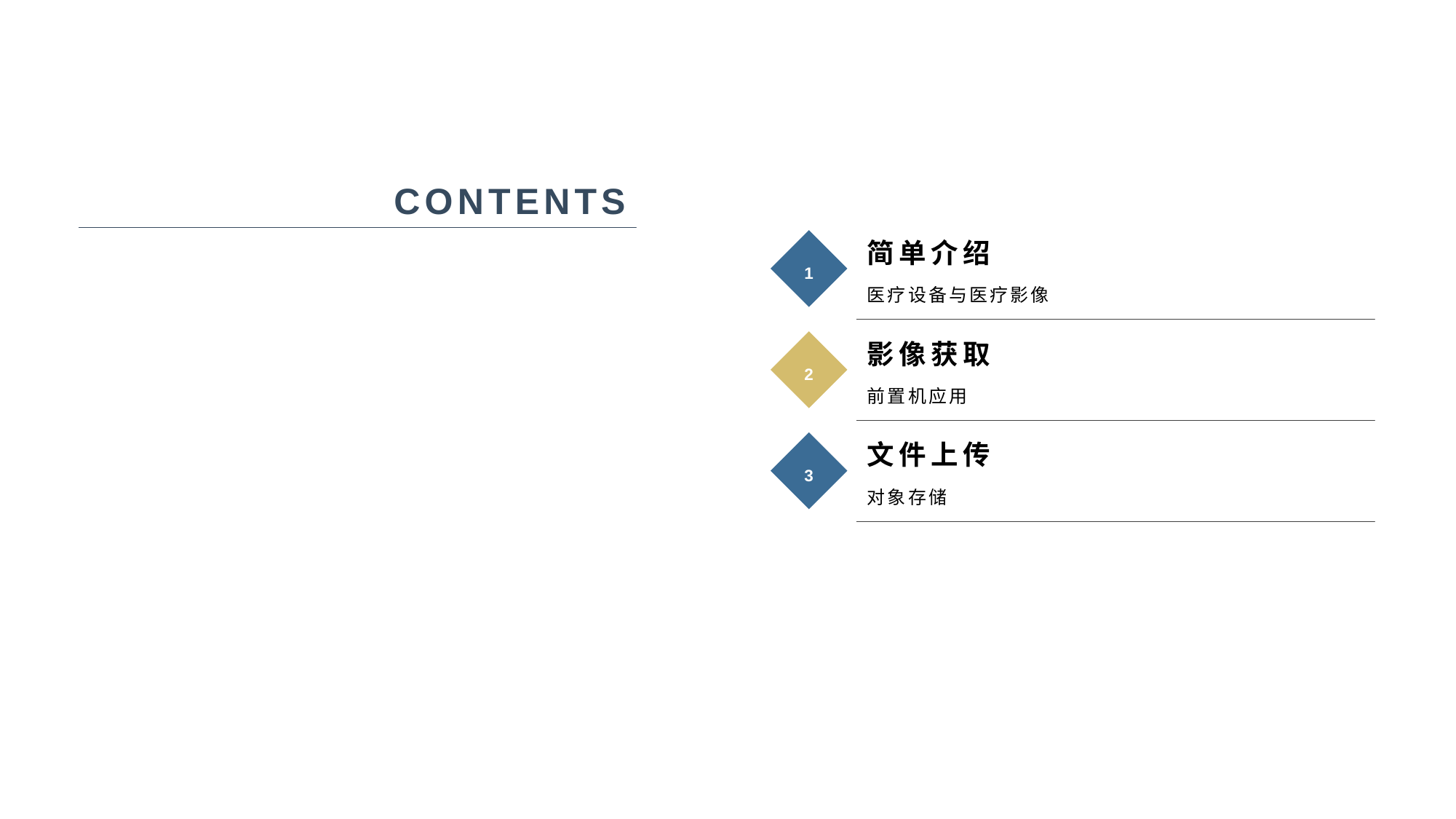

CONTENTS
简单介绍
1
医疗设备与医疗影像
影像获取
2
前置机应用
文件上传
3
对象存储